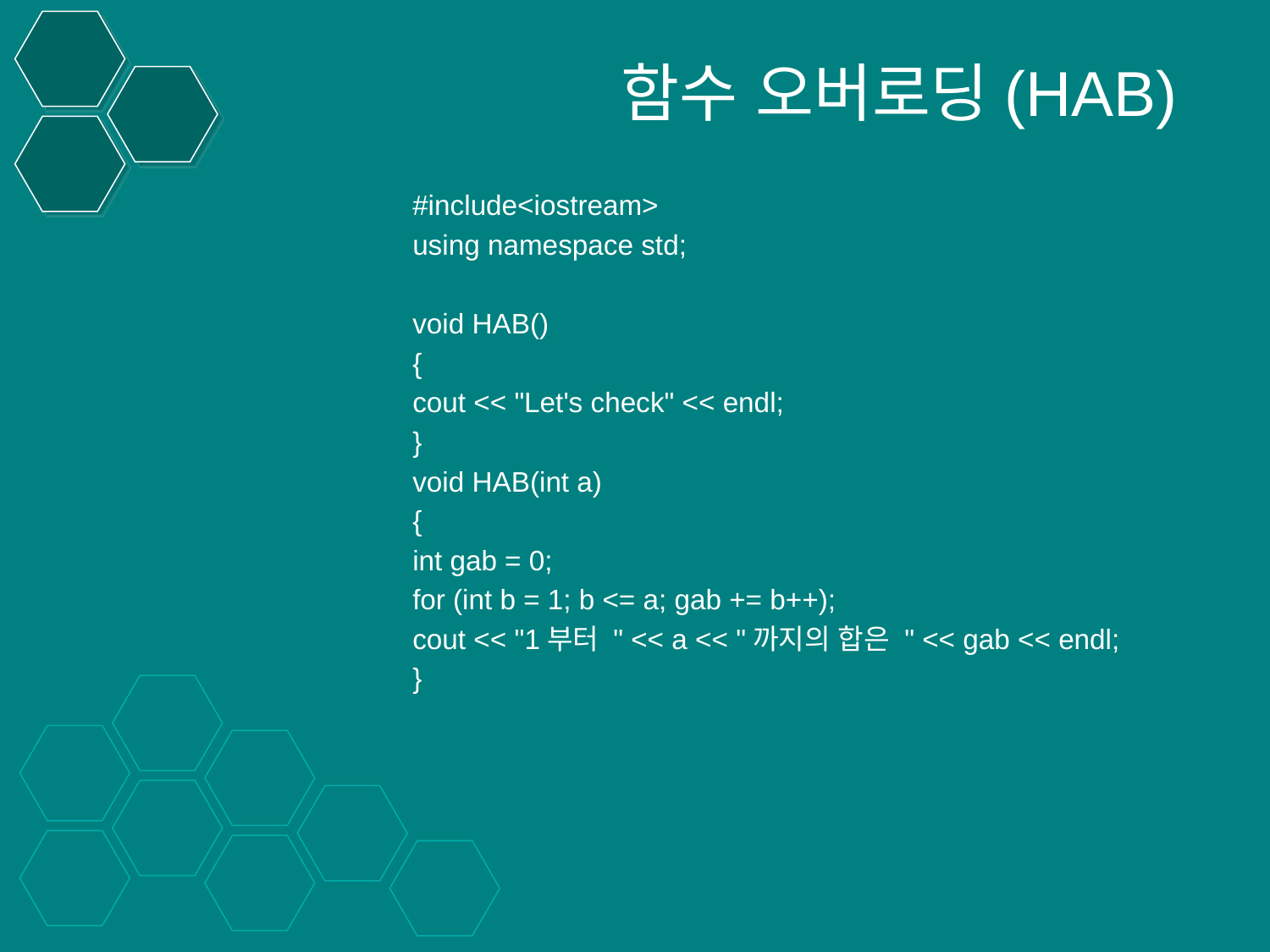

# 함수 오버로딩(HAB)
#include<iostream>
using namespace std;

void HAB()
{
cout << "Let's check" << endl;
}
void HAB(int a)
{
int gab = 0;
for (int b = 1; b <= a; gab += b++);
cout << "1부터 " << a << "까지의 합은 " << gab << endl;
}